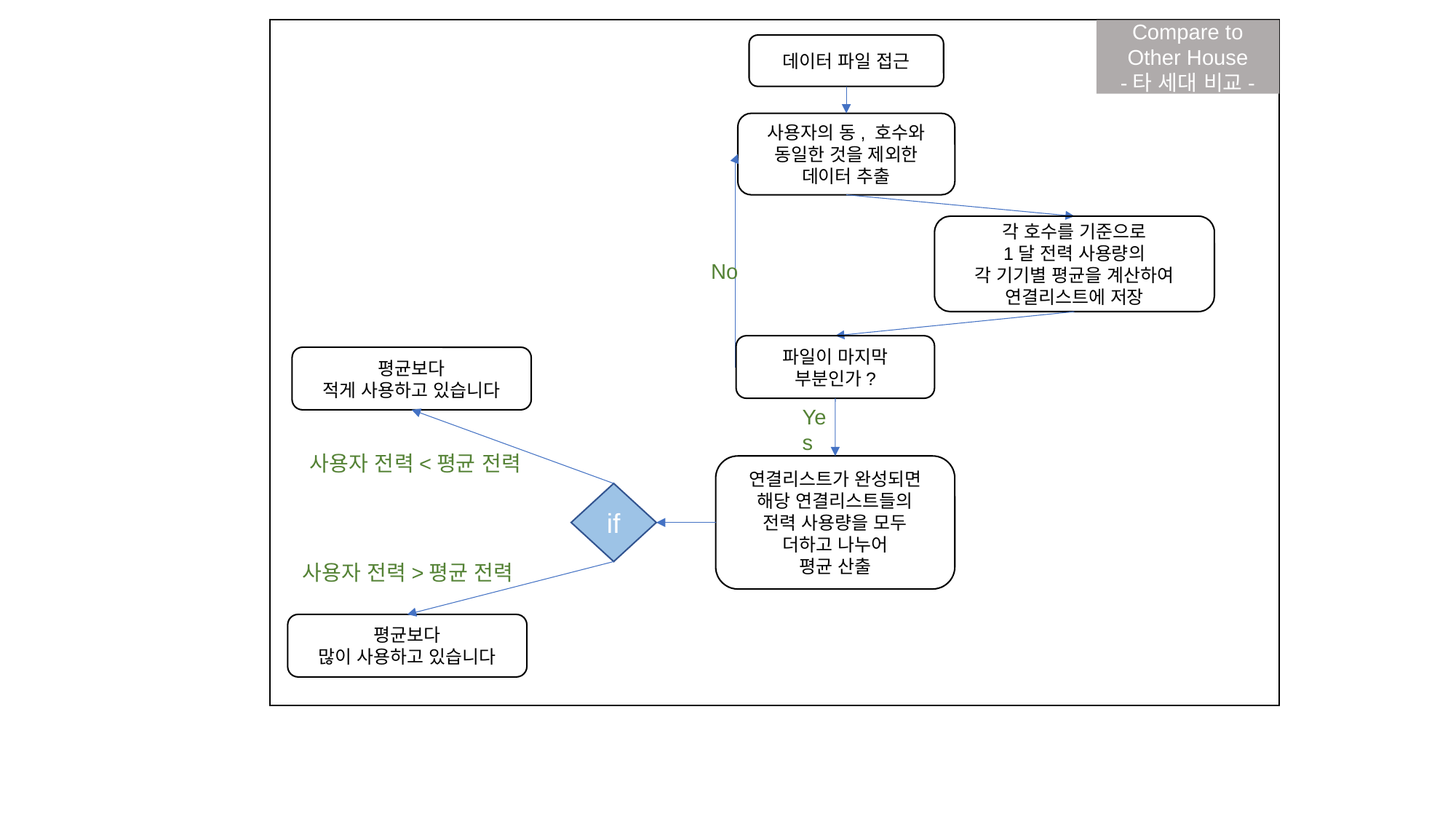

Compare to
Other House
-타 세대 비교-
데이터 파일 접근
사용자의 동, 호수와
동일한 것을 제외한
데이터 추출
각 호수를 기준으로
1달 전력 사용량의
각 기기별 평균을 계산하여
연결리스트에 저장
No
파일이 마지막
부분인가?
평균보다
적게 사용하고 있습니다
Yes
사용자 전력<평균 전력
연결리스트가 완성되면
해당 연결리스트들의
전력 사용량을 모두
더하고 나누어
평균 산출
if
사용자 전력>평균 전력
평균보다
많이 사용하고 있습니다